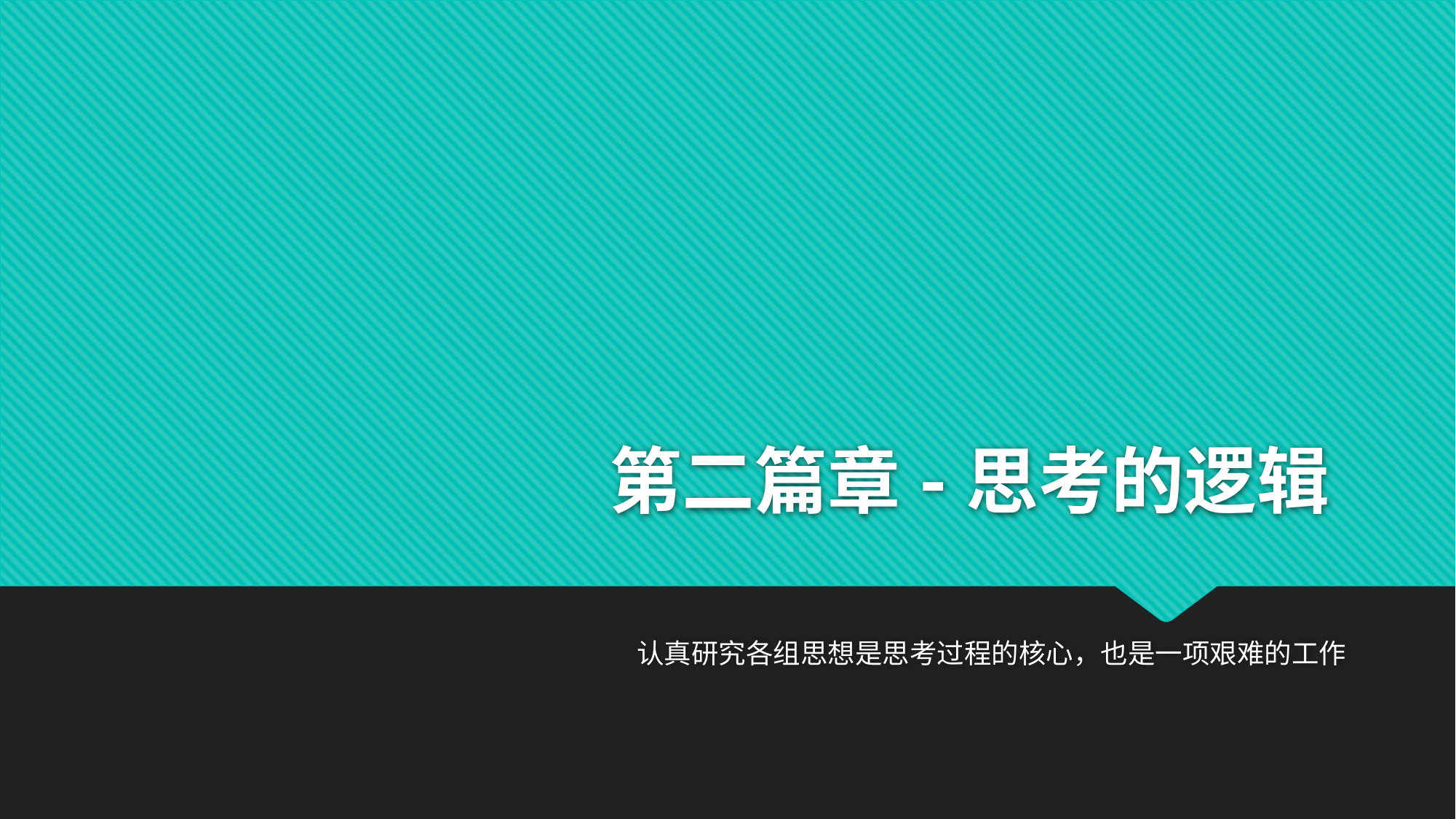

# 第二篇章-思考的逻辑
认真研究各组思想是思考过程的核心，也是一项艰难的工作